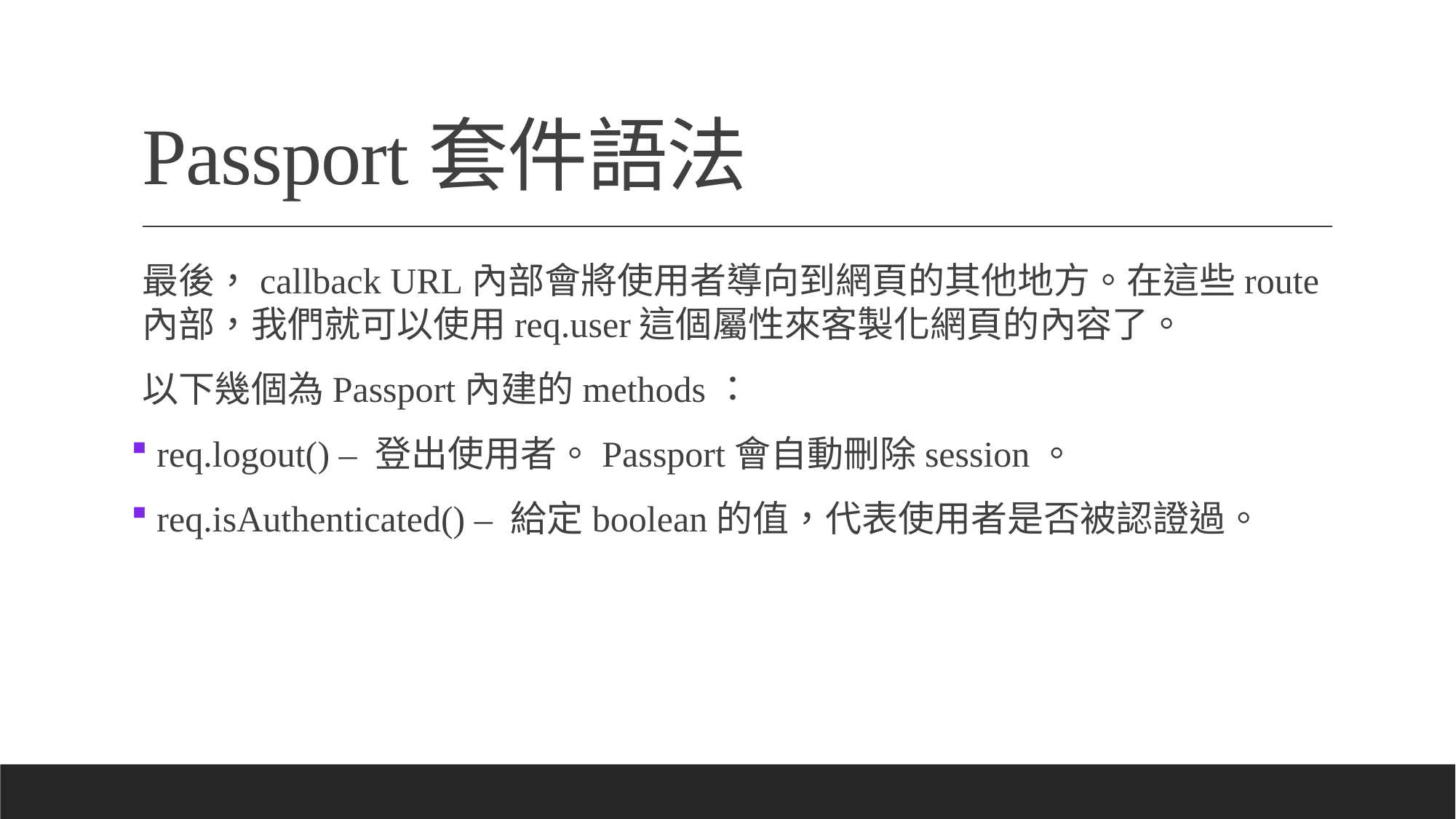

# Passport套件語法
最後，callback URL內部會將使用者導向到網頁的其他地方。在這些route內部，我們就可以使用req.user這個屬性來客製化網頁的內容了。
以下幾個為Passport內建的methods：
 req.logout() – 登出使用者。Passport會自動刪除session。
 req.isAuthenticated() – 給定boolean的值，代表使用者是否被認證過。